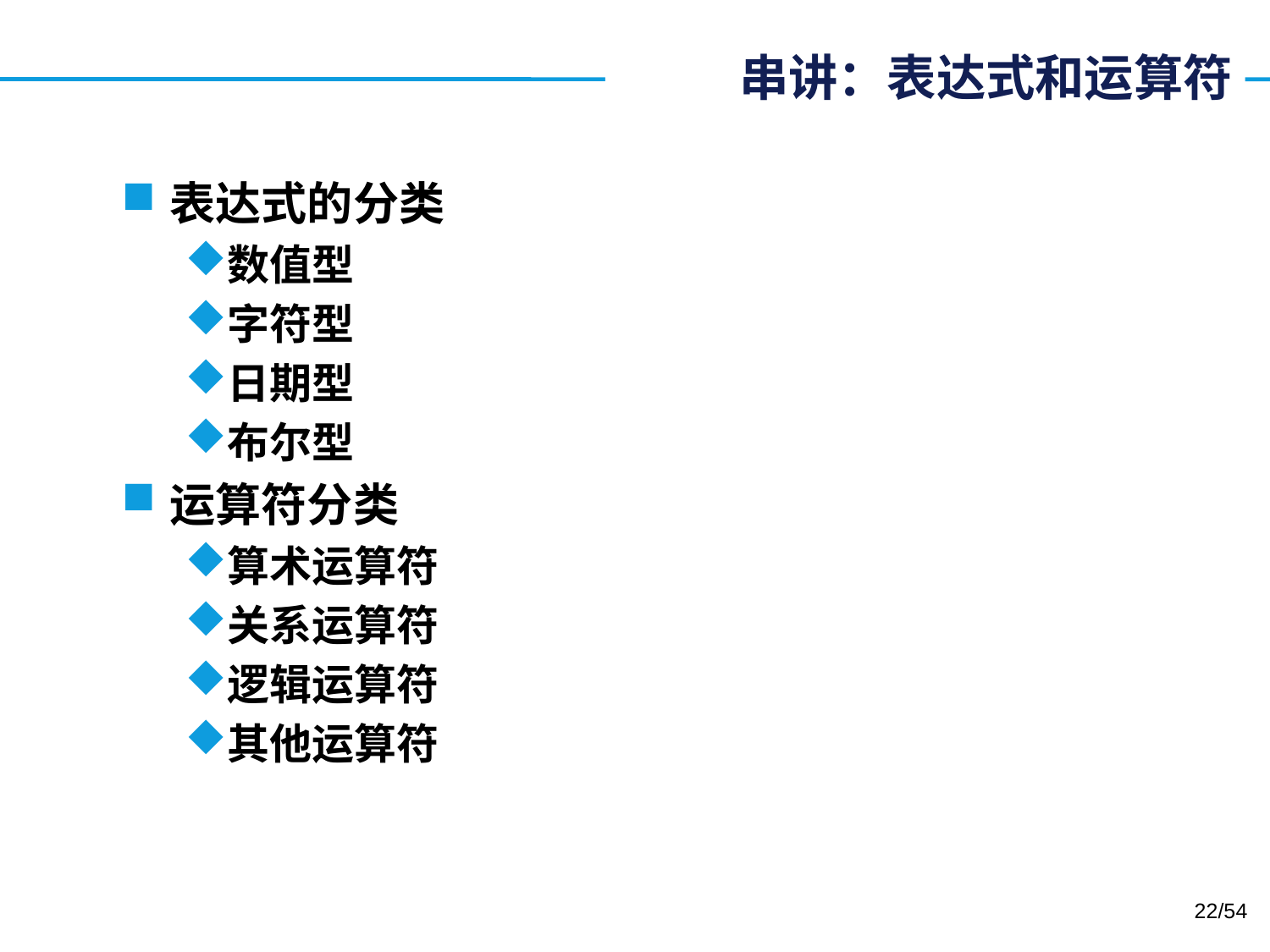

# 串讲：表达式和运算符
表达式的分类
数值型
字符型
日期型
布尔型
运算符分类
算术运算符
关系运算符
逻辑运算符
其他运算符
22/54